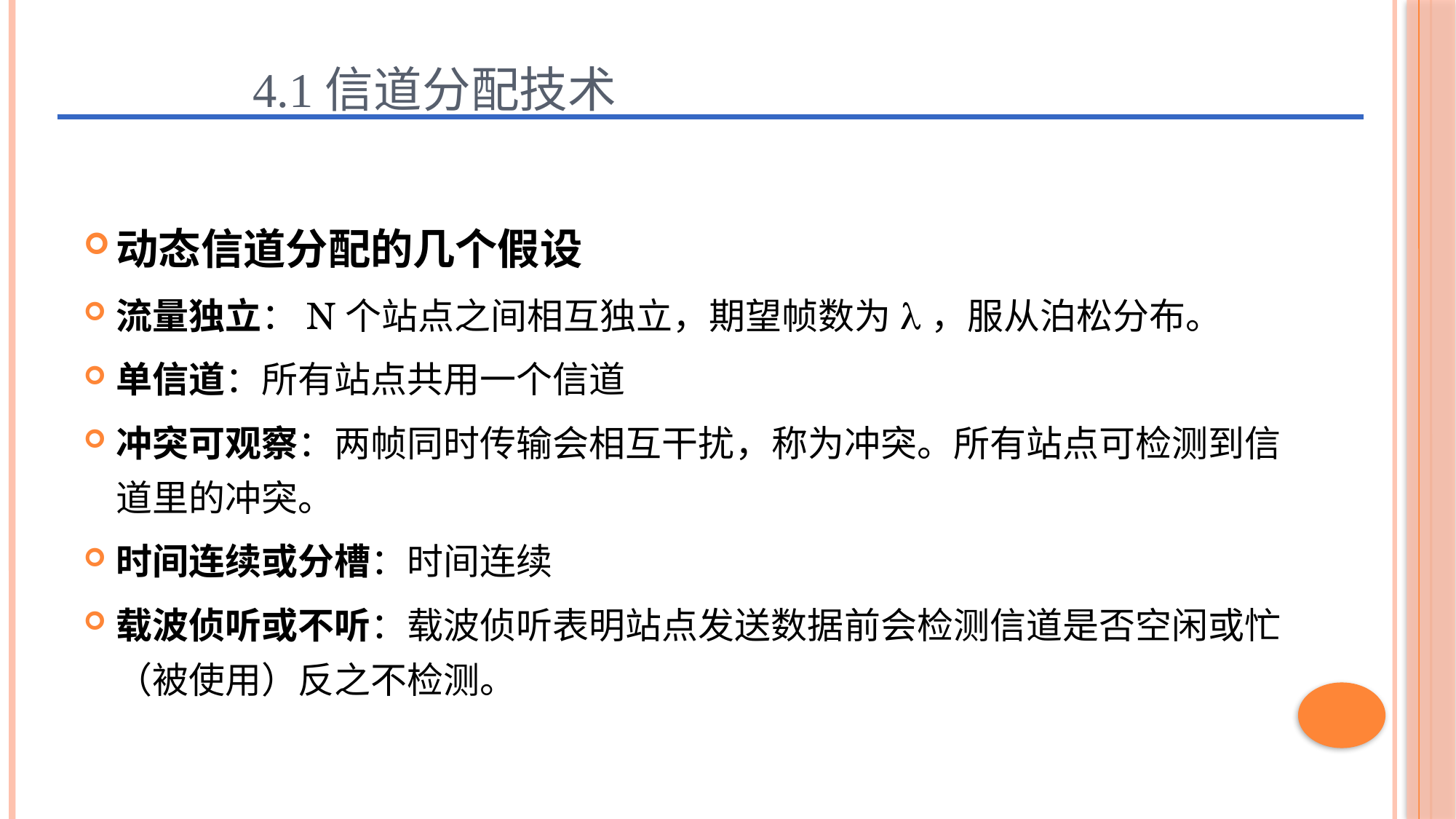

# 4.1信道分配技术
动态信道分配的几个假设
流量独立：N个站点之间相互独立，期望帧数为λ，服从泊松分布。
单信道：所有站点共用一个信道
冲突可观察：两帧同时传输会相互干扰，称为冲突。所有站点可检测到信道里的冲突。
时间连续或分槽：时间连续
载波侦听或不听：载波侦听表明站点发送数据前会检测信道是否空闲或忙（被使用）反之不检测。